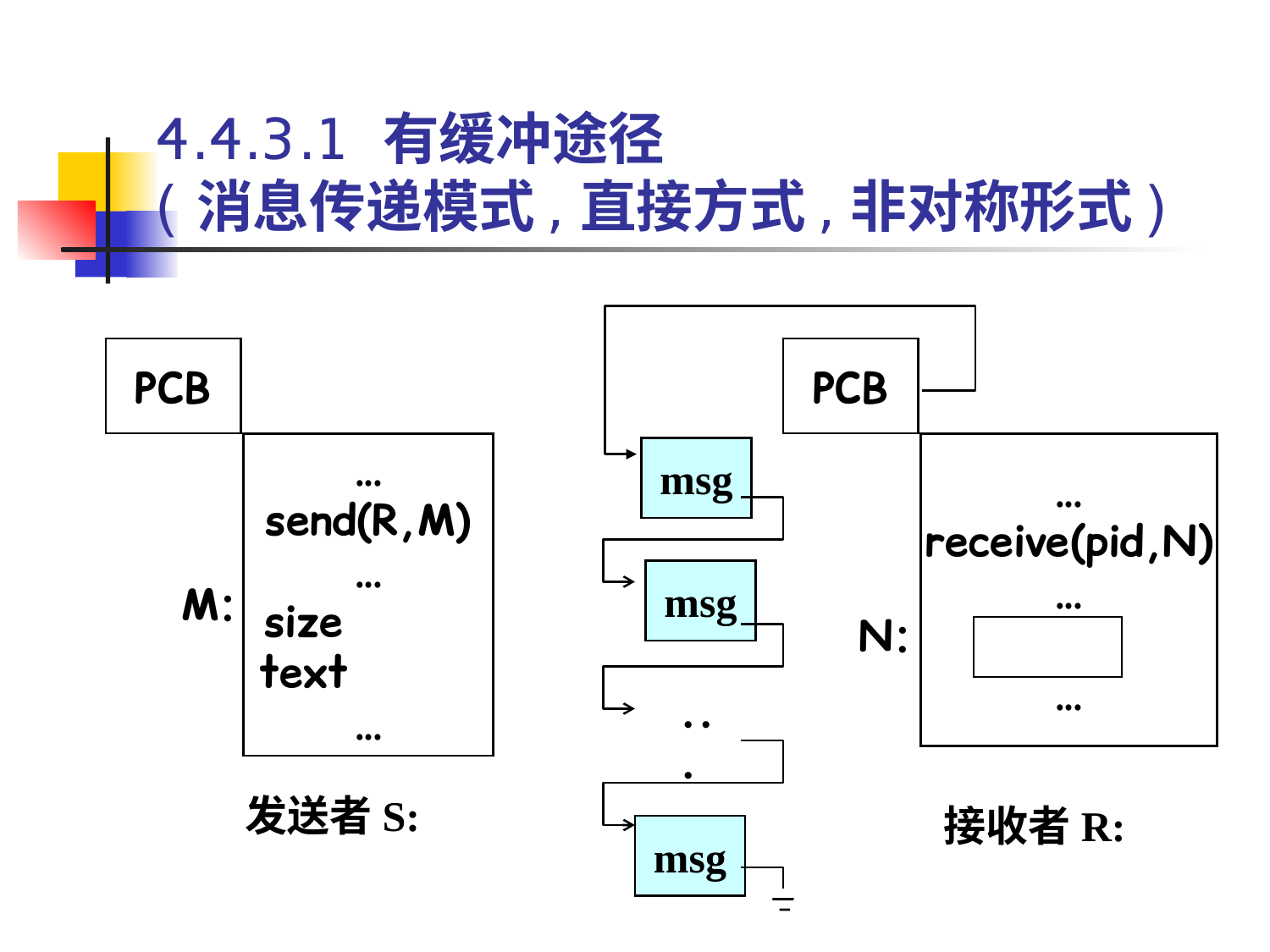

# 4.4.3.1 有缓冲途径 (消息传递模式,直接方式,非对称形式)

PCB
PCB
…
send(R,M)
…
size
text
…
…
receive(pid,N)
…

…
msg

msg

M:
N:

...

发送者S:
接收者R:
msg